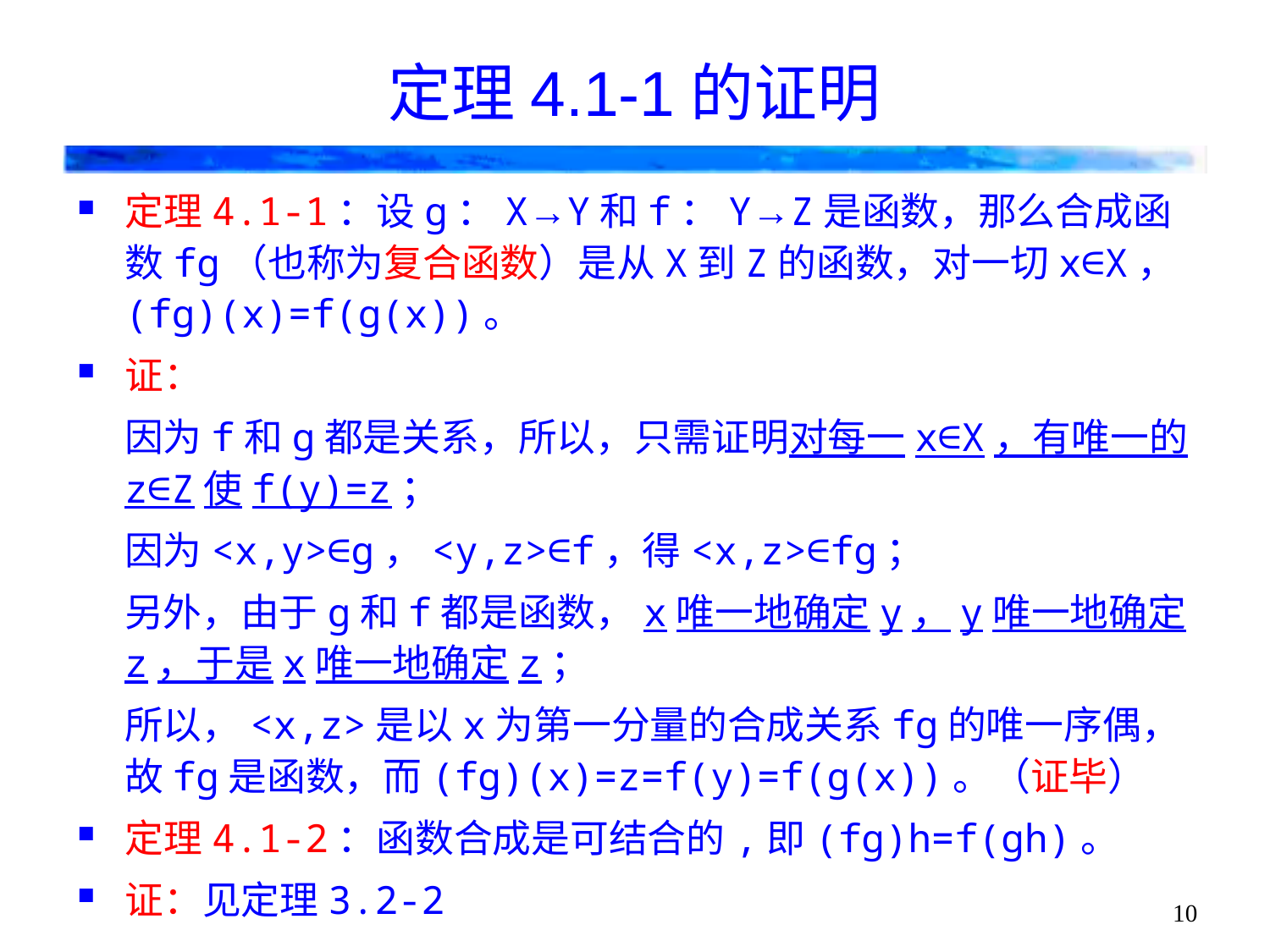

# 定理4.1-1的证明
定理4.1-1：设g：X→Y和f：Y→Z是函数，那么合成函数fg（也称为复合函数）是从X到Z的函数，对一切x∈X，(fg)(x)=f(g(x))。
证：
因为f和g都是关系，所以，只需证明对每一x∈X，有唯一的z∈Z使f(y)=z；
因为<x,y>∈g，<y,z>∈f，得<x,z>∈fg；
另外，由于g和f都是函数，x唯一地确定y，y唯一地确定z，于是x唯一地确定z；
所以，<x,z>是以x为第一分量的合成关系fg的唯一序偶，故fg是函数，而(fg)(x)=z=f(y)=f(g(x))。（证毕）
定理4.1-2：函数合成是可结合的,即(fg)h=f(gh)。
证：见定理3.2-2

10